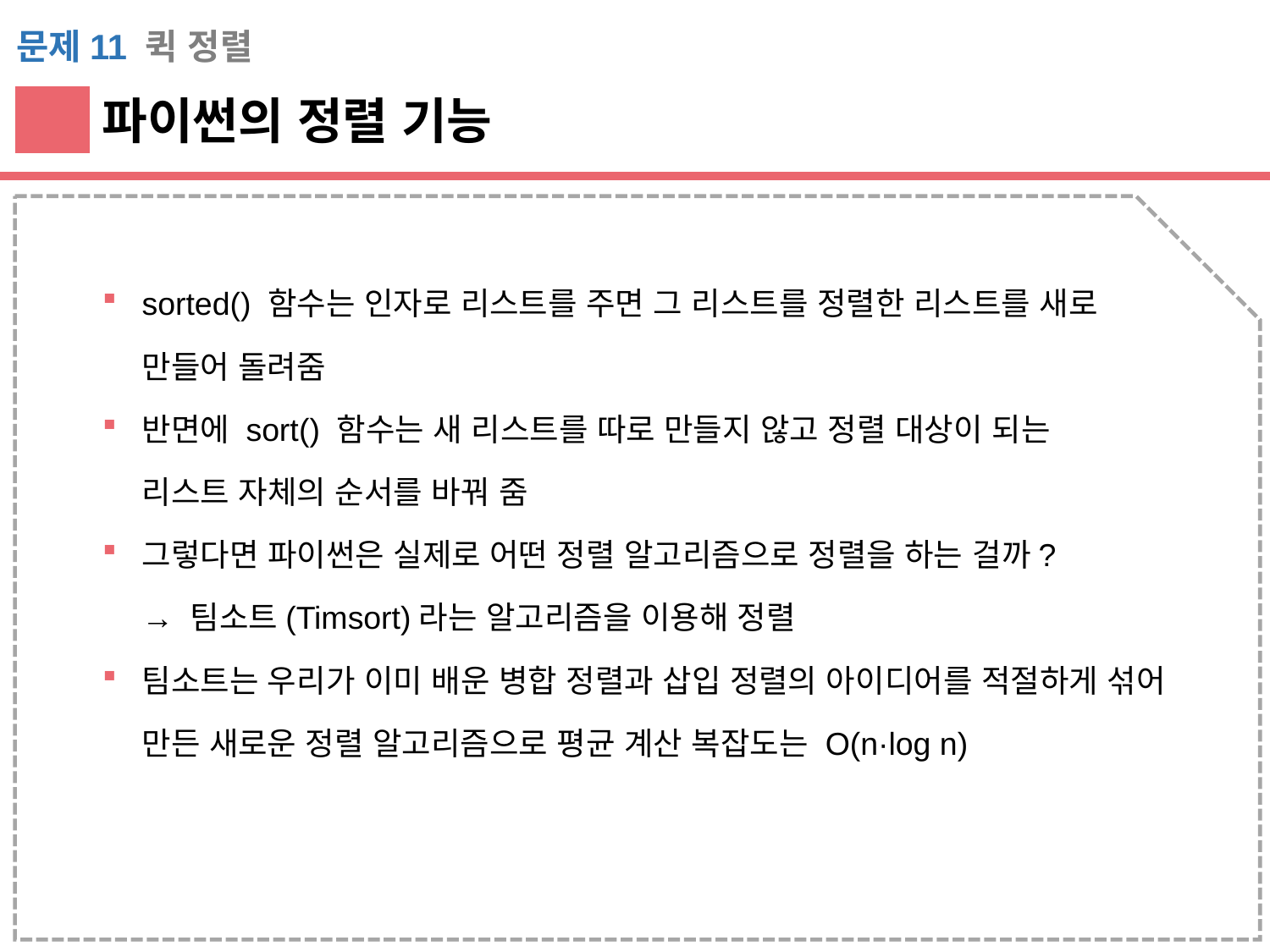

문제11 퀵 정렬
파이썬의 정렬 기능

sorted() 함수는 인자로 리스트를 주면 그 리스트를 정렬한 리스트를 새로 만들어 돌려줌
반면에 sort() 함수는 새 리스트를 따로 만들지 않고 정렬 대상이 되는
리스트 자체의 순서를 바꿔 줌
그렇다면 파이썬은 실제로 어떤 정렬 알고리즘으로 정렬을 하는 걸까?
→ 팀소트(Timsort)라는 알고리즘을 이용해 정렬
팀소트는 우리가 이미 배운 병합 정렬과 삽입 정렬의 아이디어를 적절하게 섞어 만든 새로운 정렬 알고리즘으로 평균 계산 복잡도는 O(n·log n)